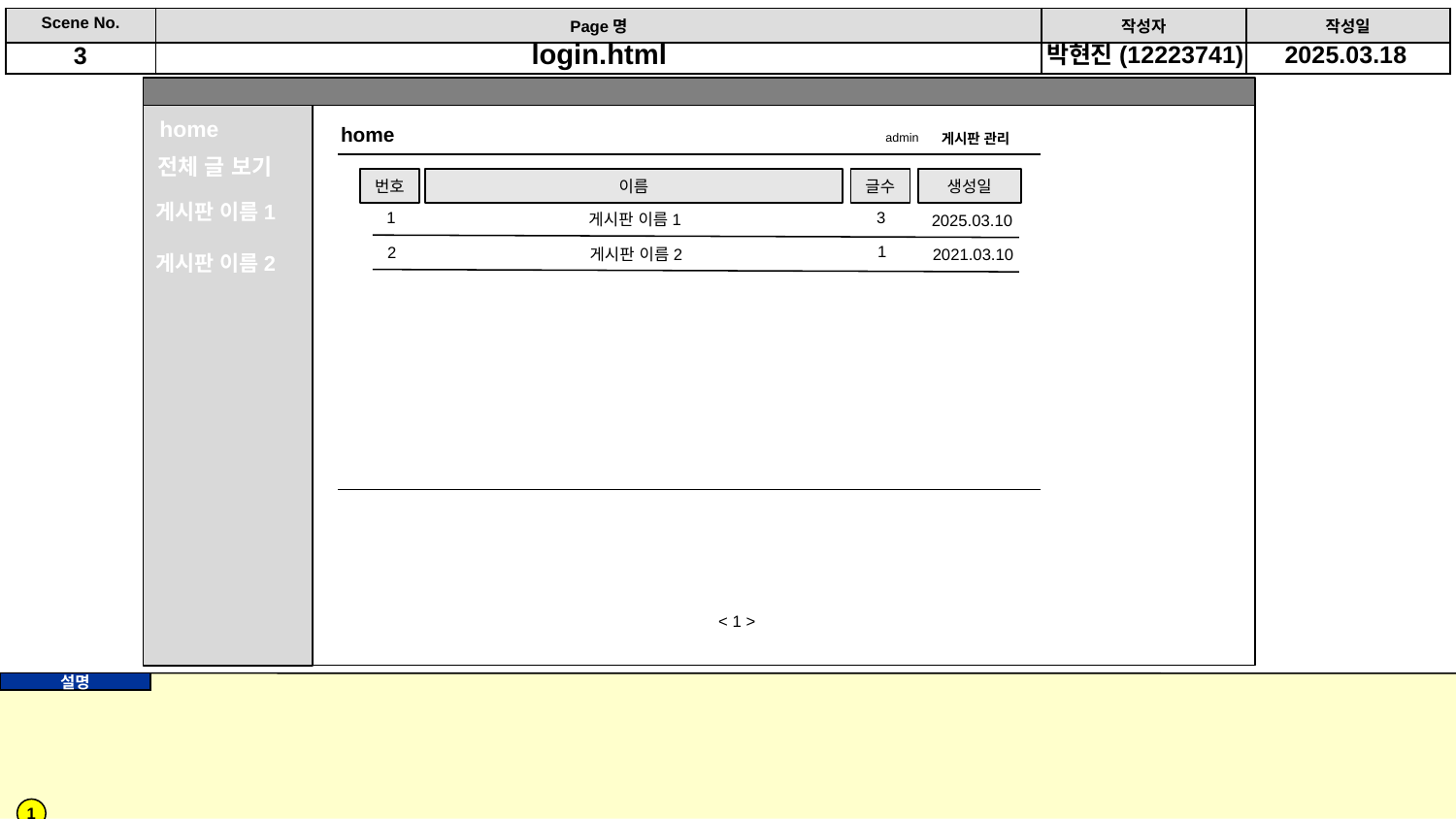

박현진(12223741)
login.html
2025.03.18
3

home
home
admin
게시판 관리
전체 글 보기
이름
글수
생성일
번호
게시판 이름1
3
1
게시판 이름1
2025.03.10
1
2
게시판 이름2
2021.03.10
게시판 이름2
< 1 >

1